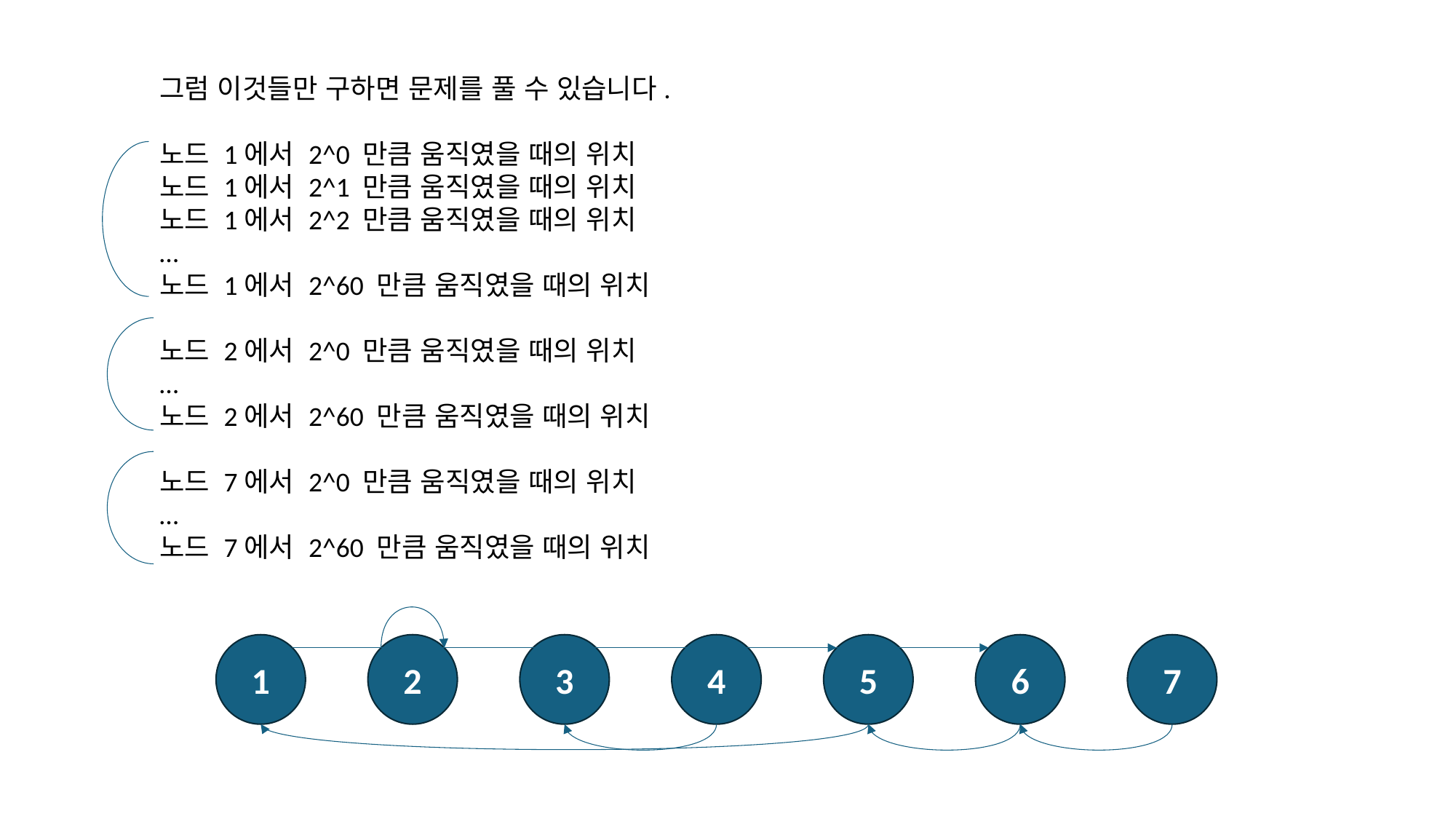

그럼 이것들만 구하면 문제를 풀 수 있습니다.

노드 1에서 2^0 만큼 움직였을 때의 위치
노드 1에서 2^1 만큼 움직였을 때의 위치
노드 1에서 2^2 만큼 움직였을 때의 위치
…
노드 1에서 2^60 만큼 움직였을 때의 위치

노드 2에서 2^0 만큼 움직였을 때의 위치
…
노드 2에서 2^60 만큼 움직였을 때의 위치

노드 7에서 2^0 만큼 움직였을 때의 위치
…
노드 7에서 2^60 만큼 움직였을 때의 위치

1
2
3
4
5
6
7